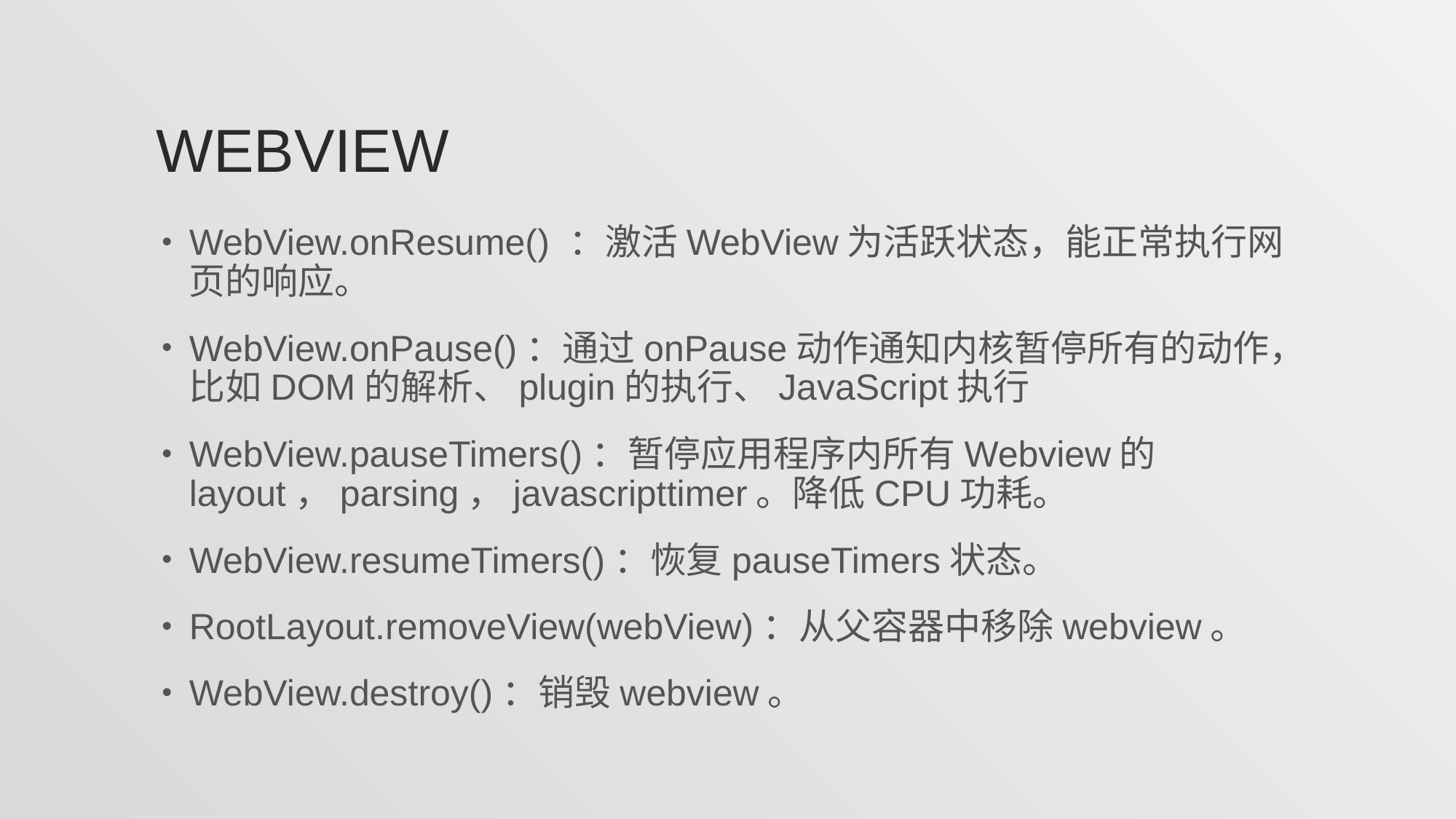

# webview
WebView.onResume() ：激活WebView为活跃状态，能正常执行网页的响应。
WebView.onPause()：通过onPause动作通知内核暂停所有的动作，比如DOM的解析、plugin的执行、JavaScript执行
WebView.pauseTimers()：暂停应用程序内所有Webview的layout，parsing，javascripttimer。降低CPU功耗。
WebView.resumeTimers()：恢复pauseTimers状态。
RootLayout.removeView(webView)：从父容器中移除webview。
WebView.destroy()：销毁webview。